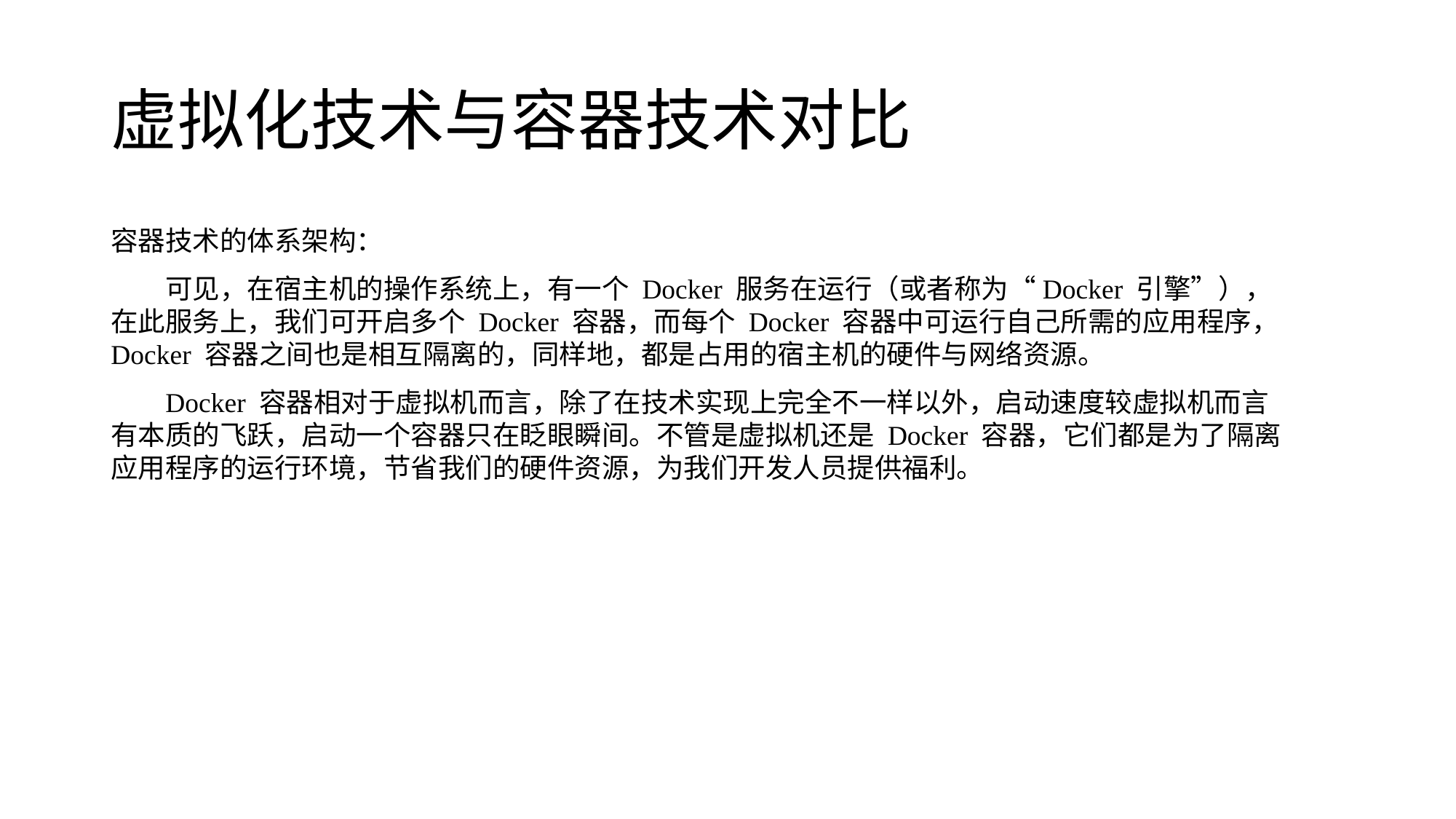

# 虚拟化技术与容器技术对比
容器技术的体系架构：
可见，在宿主机的操作系统上，有一个 Docker 服务在运行（或者称为“Docker 引擎”），在此服务上，我们可开启多个 Docker 容器，而每个 Docker 容器中可运行自己所需的应用程序，Docker 容器之间也是相互隔离的，同样地，都是占用的宿主机的硬件与网络资源。
Docker 容器相对于虚拟机而言，除了在技术实现上完全不一样以外，启动速度较虚拟机而言有本质的飞跃，启动一个容器只在眨眼瞬间。不管是虚拟机还是 Docker 容器，它们都是为了隔离应用程序的运行环境，节省我们的硬件资源，为我们开发人员提供福利。